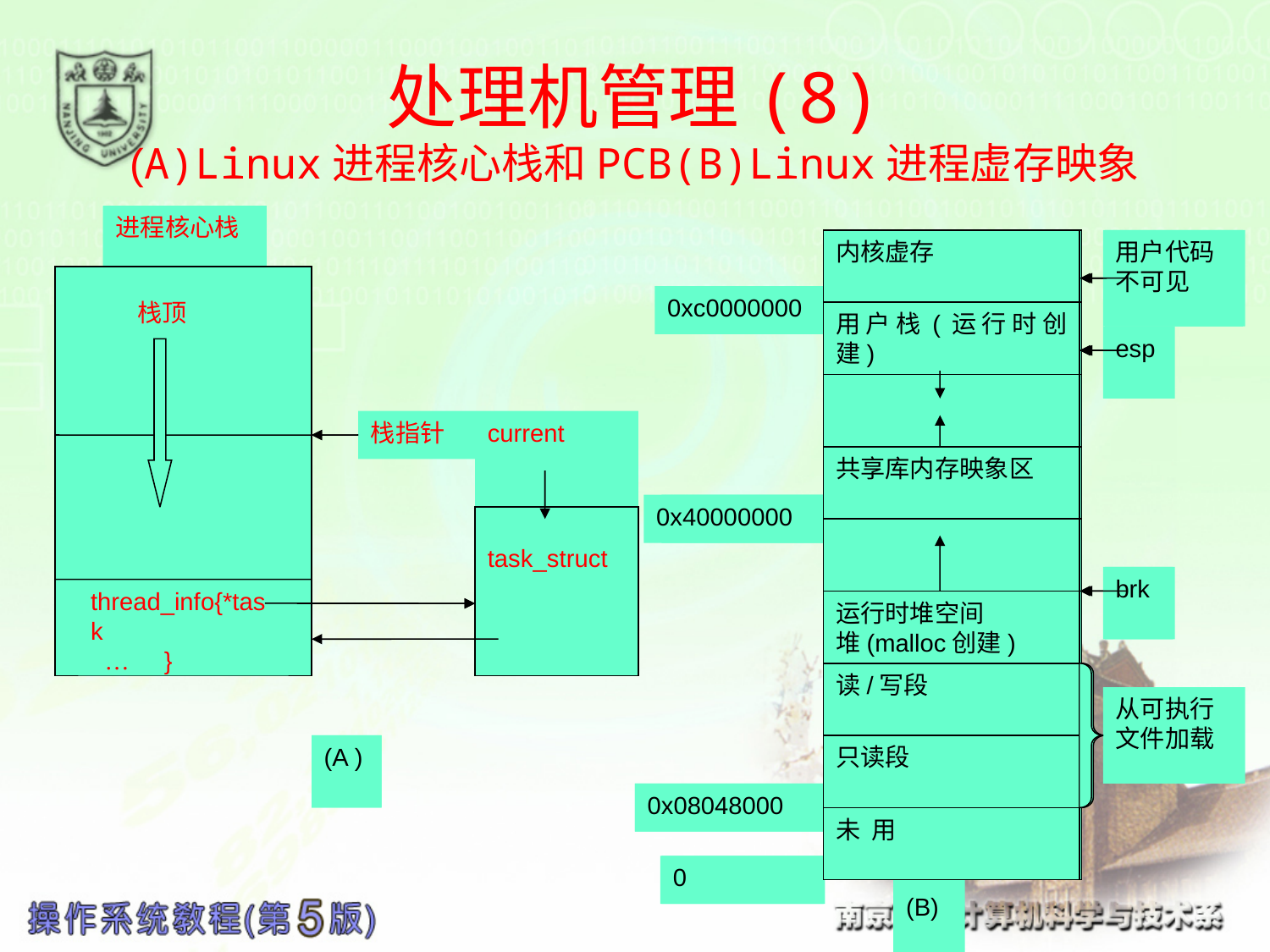

# 处理机管理(8) (A)Linux进程核心栈和PCB(B)Linux进程虚存映象
进程核心栈
进程核心栈

栈顶

栈指针
current

task_struct

thread_info{*task
  …     }

进程核心栈
进程核心栈
内核虚存
用户代码
不可见

用户栈(运行时创建)
esp

共享库内存映象区
0x4000000

brk
运行时堆空间
堆(malloc创建)

读/写段

从可执行
文件加载
只读段
0x08048000
未  用
0
     (b)
内核虚存
用户代码
不可见

0xc0000000
用户栈(运行时创建)
esp

共享库内存映象区
0x40000000

brk
运行时堆空间
堆(malloc创建)

读/写段

从可执行
文件加载
只读段
0x08048000
未  用
0
     (B)

栈顶

task_struct

thread_info{*task
  …     }

(a )
(A )